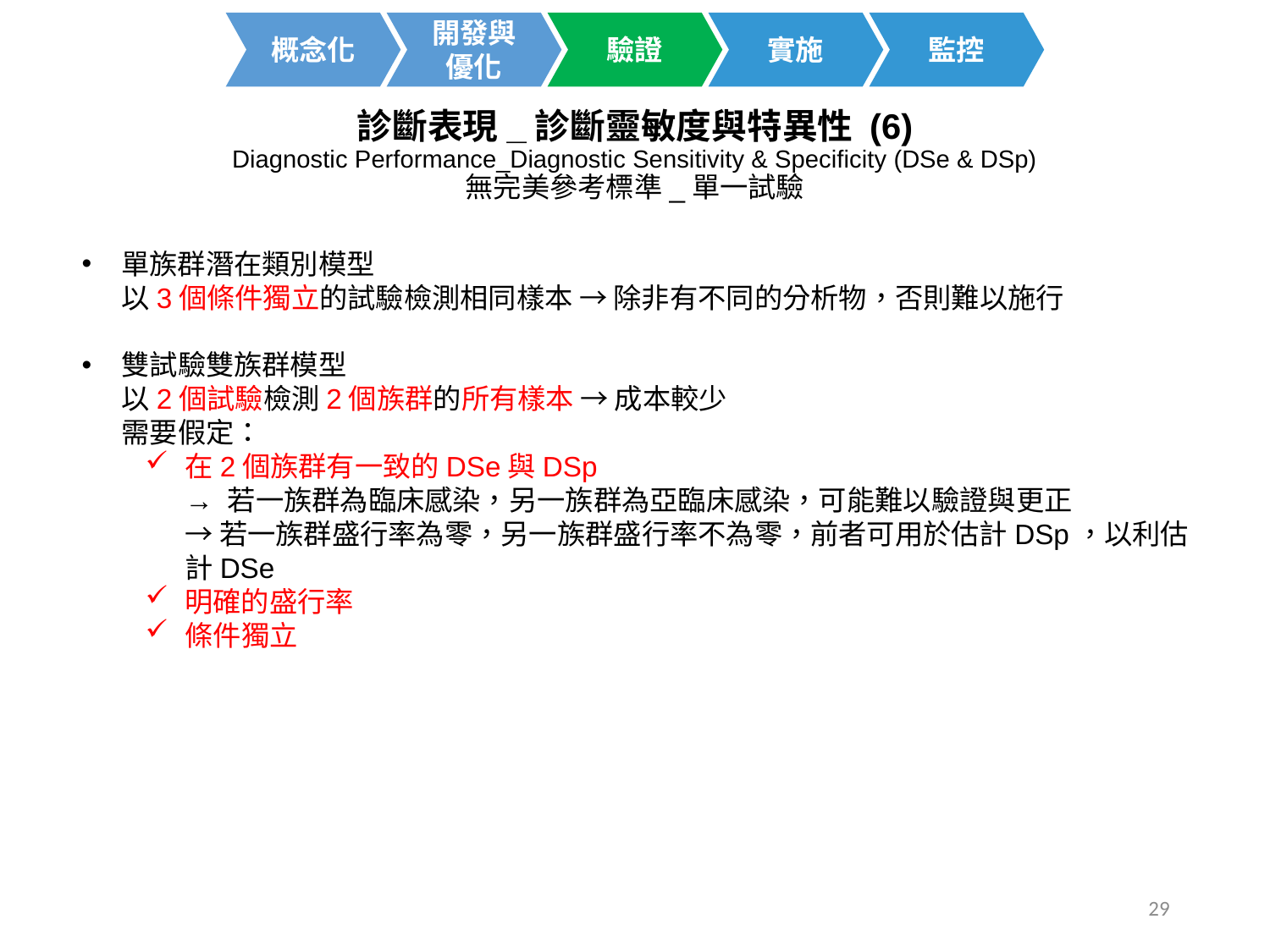

開發與
優化

概念化
驗證
實施
監控
診斷表現_診斷靈敏度與特異性 (6)
Diagnostic Performance_Diagnostic Sensitivity & Specificity (DSe & DSp)
無完美參考標準_單一試驗
單族群潛在類別模型
以3個條件獨立的試驗檢測相同樣本 → 除非有不同的分析物，否則難以施行

雙試驗雙族群模型
以2個試驗檢測2個族群的所有樣本 → 成本較少
需要假定：
在2個族群有一致的DSe與DSp
→ 若一族群為臨床感染，另一族群為亞臨床感染，可能難以驗證與更正
→ 若一族群盛行率為零，另一族群盛行率不為零，前者可用於估計DSp，以利估計DSe
明確的盛行率
條件獨立
29